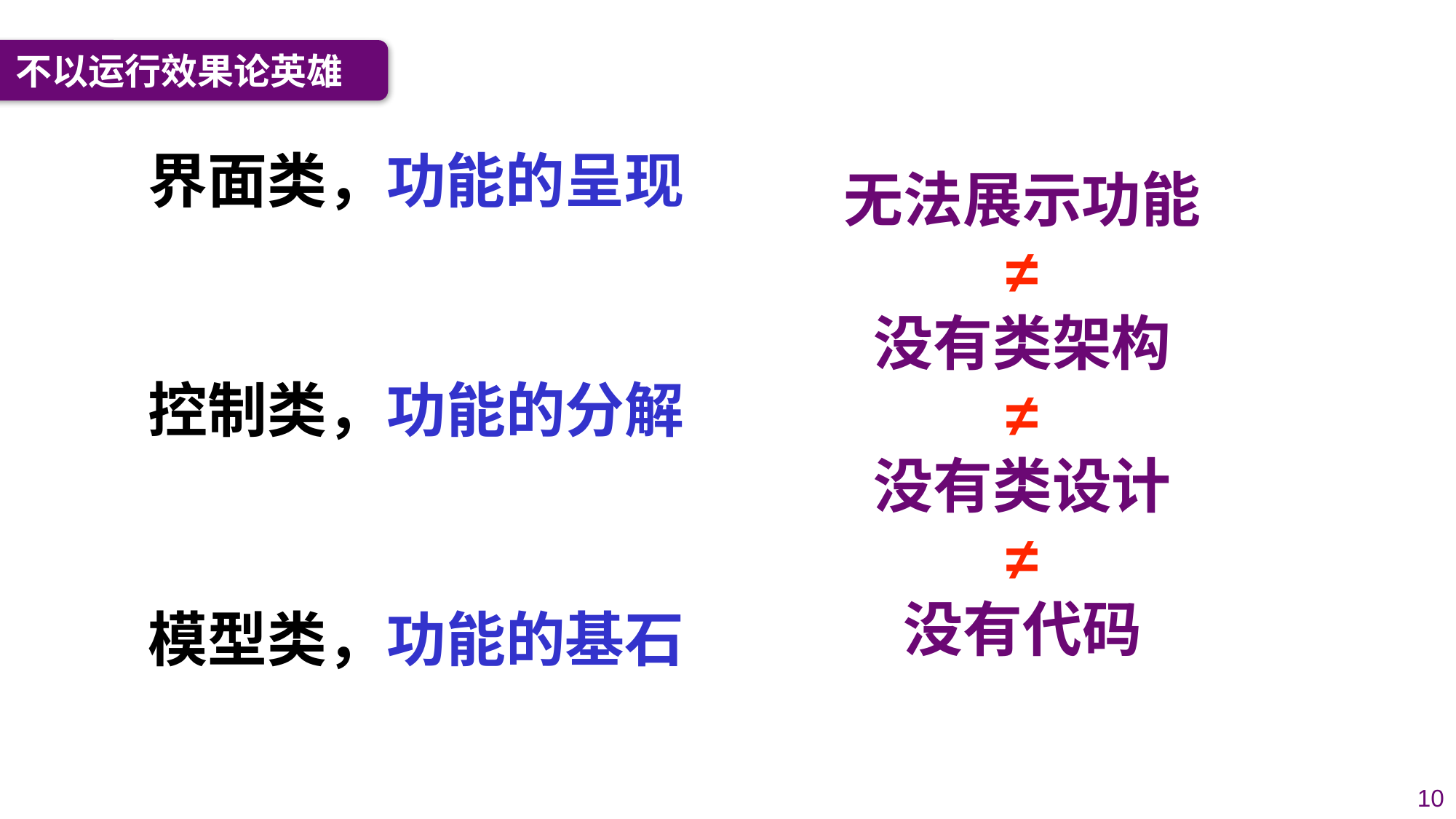

不以运行效果论英雄
界面类，功能的呈现
无法展示功能
≠
没有类架构
≠
没有类设计
≠
没有代码
控制类，功能的分解
模型类，功能的基石
10